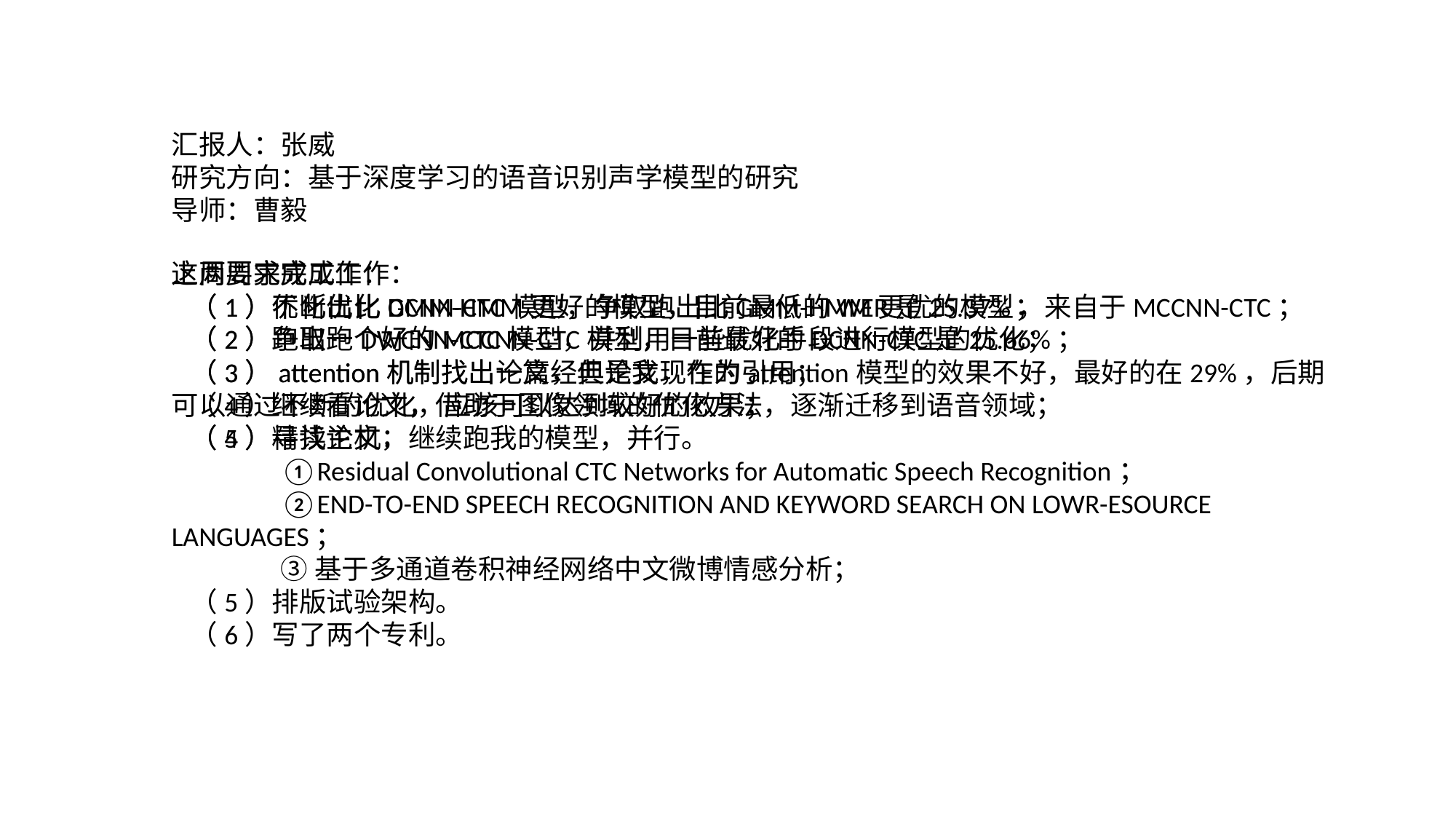

汇报人：张威
研究方向：基于深度学习的语音识别声学模型的研究
导师：曹毅
上周要求完成工作：
  （1）不断优化DCNN-CTC模型，争取跑出比GMM-HMM更优的模型；
  （2）争取跑DWCNN-CTC模型，并利用一些优化手段进行模型的优化；
  （3）attention机制找出一篇经典论文，作为引用；
  （4）继续看论文，借助于图像领域的优化方法，逐渐迁移到语音领域；
  （5）寻找主机，继续跑我的模型，并行。
这两周完成工作：
  （1）优化出比GMM-HMM更好的模型，目前最低的WER是25.37%，来自于MCCNN-CTC；
  （2）跑出一个好的MCCNN-CTC模型，目前最好的DCNN-CTC是25.66%；
  （3）attention机制找出论文，但是我现在的attention模型的效果不好，最好的在29%，后期可以通过不断的优化，应该可以达到较好的效果；
  （4）精读论文：
    	①Residual Convolutional CTC Networks for Automatic Speech Recognition；
	②END-TO-END SPEECH RECOGNITION AND KEYWORD SEARCH ON LOWR-ESOURCE LANGUAGES；
	③基于多通道卷积神经网络中文微博情感分析；
  （5）排版试验架构。
  （6）写了两个专利。